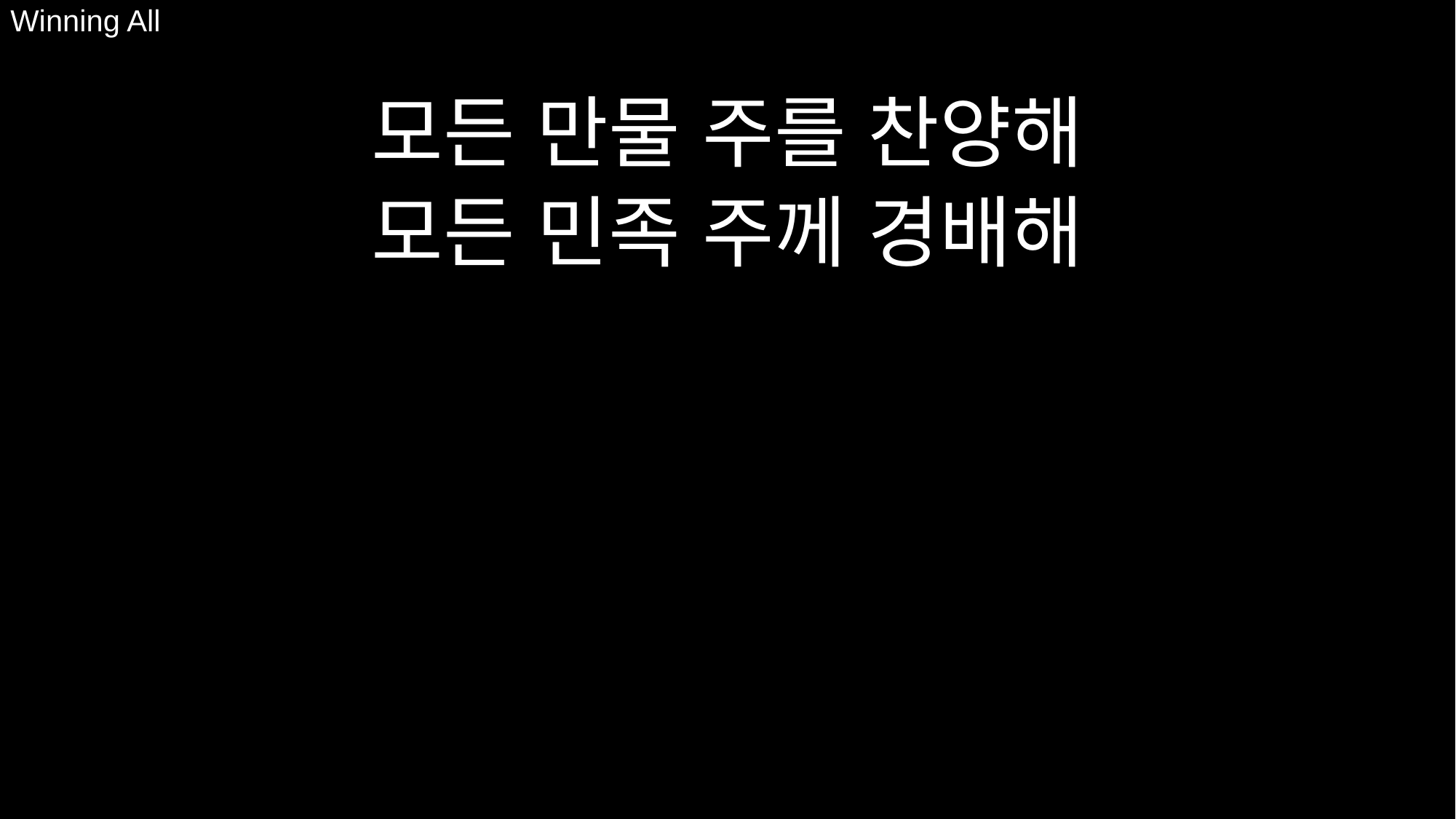

# Winning All
모든 만물 주를 찬양해
모든 민족 주께 경배해